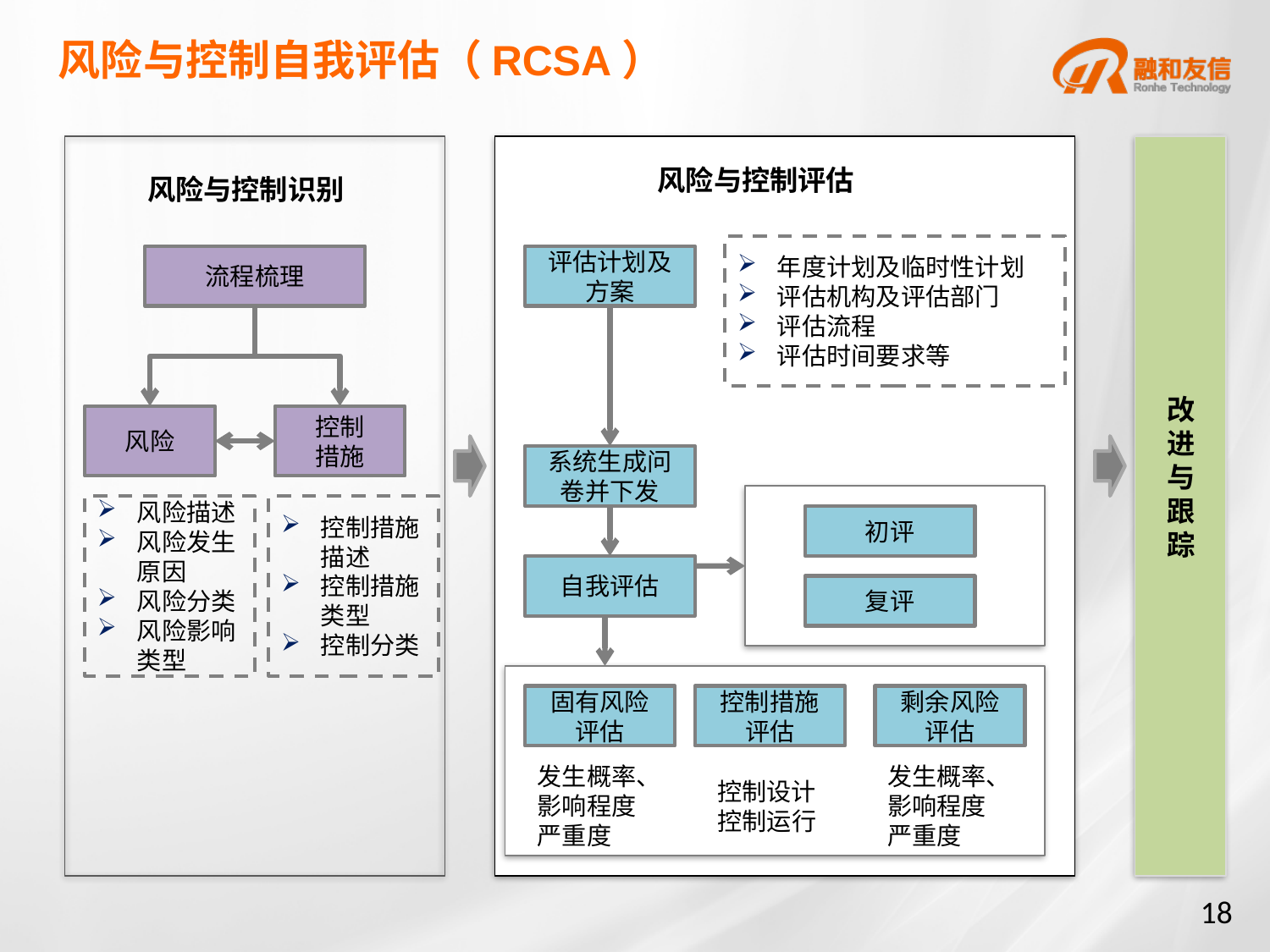

风险与控制自我评估（RCSA）

风险与控制评估
风险与控制识别
年度计划及临时性计划
评估机构及评估部门
评估流程
评估时间要求等
流程梳理
评估计划及方案
改
进
与
跟
踪
风险
控制
措施

系统生成问卷并下发

风险描述
风险发生原因
风险分类
风险影响类型
控制措施描述
控制措施类型
控制分类
初评
自我评估
复评

固有风险
评估
控制措施
评估
剩余风险
评估
发生概率、影响程度
严重度
控制设计
控制运行
发生概率、影响程度
严重度
18